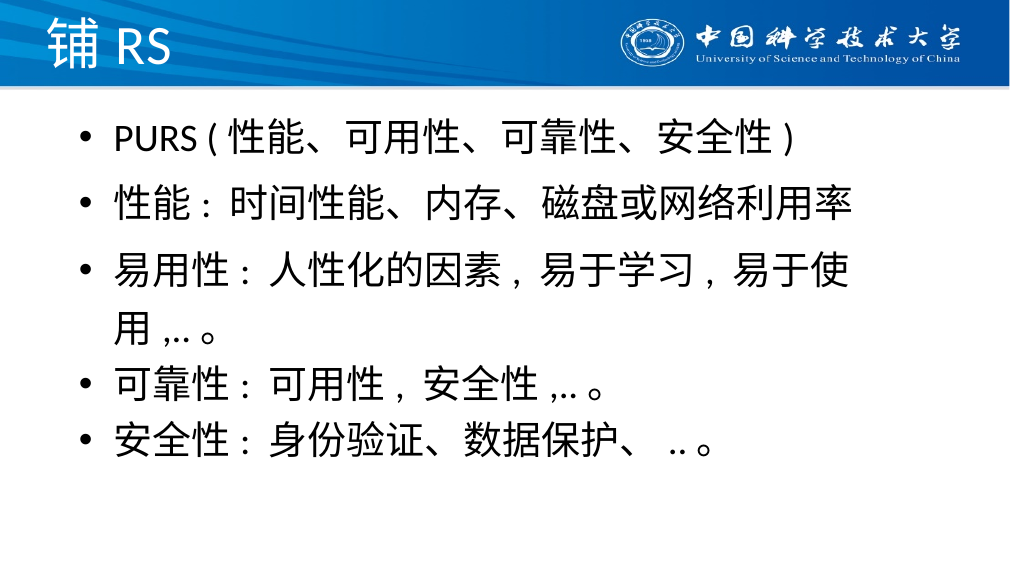

PURS (性能、可用性、可靠性、安全性)
性能: 时间性能、内存、磁盘或网络利用率
易用性: 人性化的因素, 易于学习, 易于使用,..。
可靠性: 可用性, 安全性,..。
安全性: 身份验证、数据保护、..。
# 铺RS